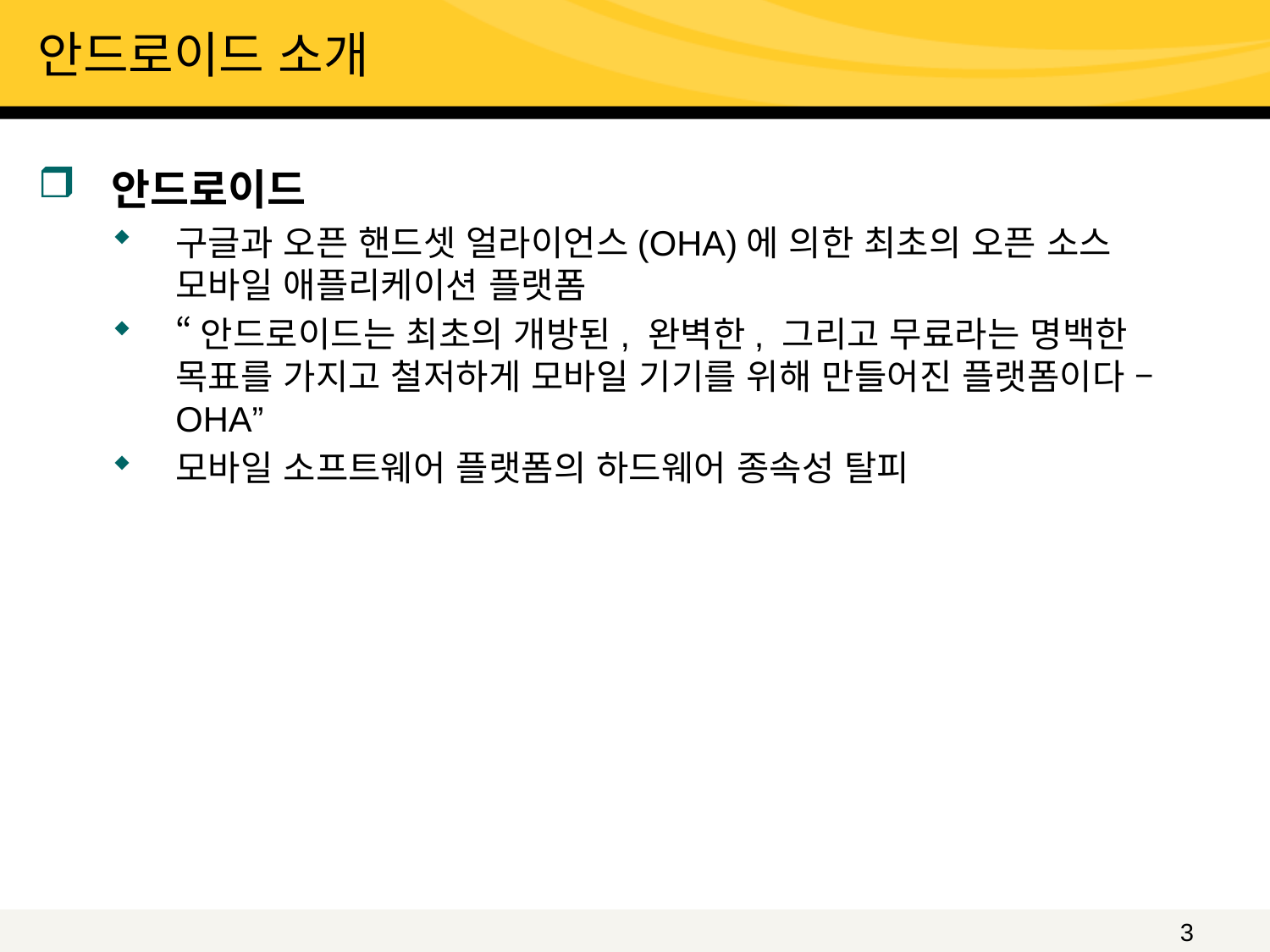

# 안드로이드 소개
안드로이드
구글과 오픈 핸드셋 얼라이언스(OHA)에 의한 최초의 오픈 소스 모바일 애플리케이션 플랫폼
“안드로이드는 최초의 개방된, 완벽한, 그리고 무료라는 명백한 목표를 가지고 철저하게 모바일 기기를 위해 만들어진 플랫폼이다 – OHA”
모바일 소프트웨어 플랫폼의 하드웨어 종속성 탈피
3